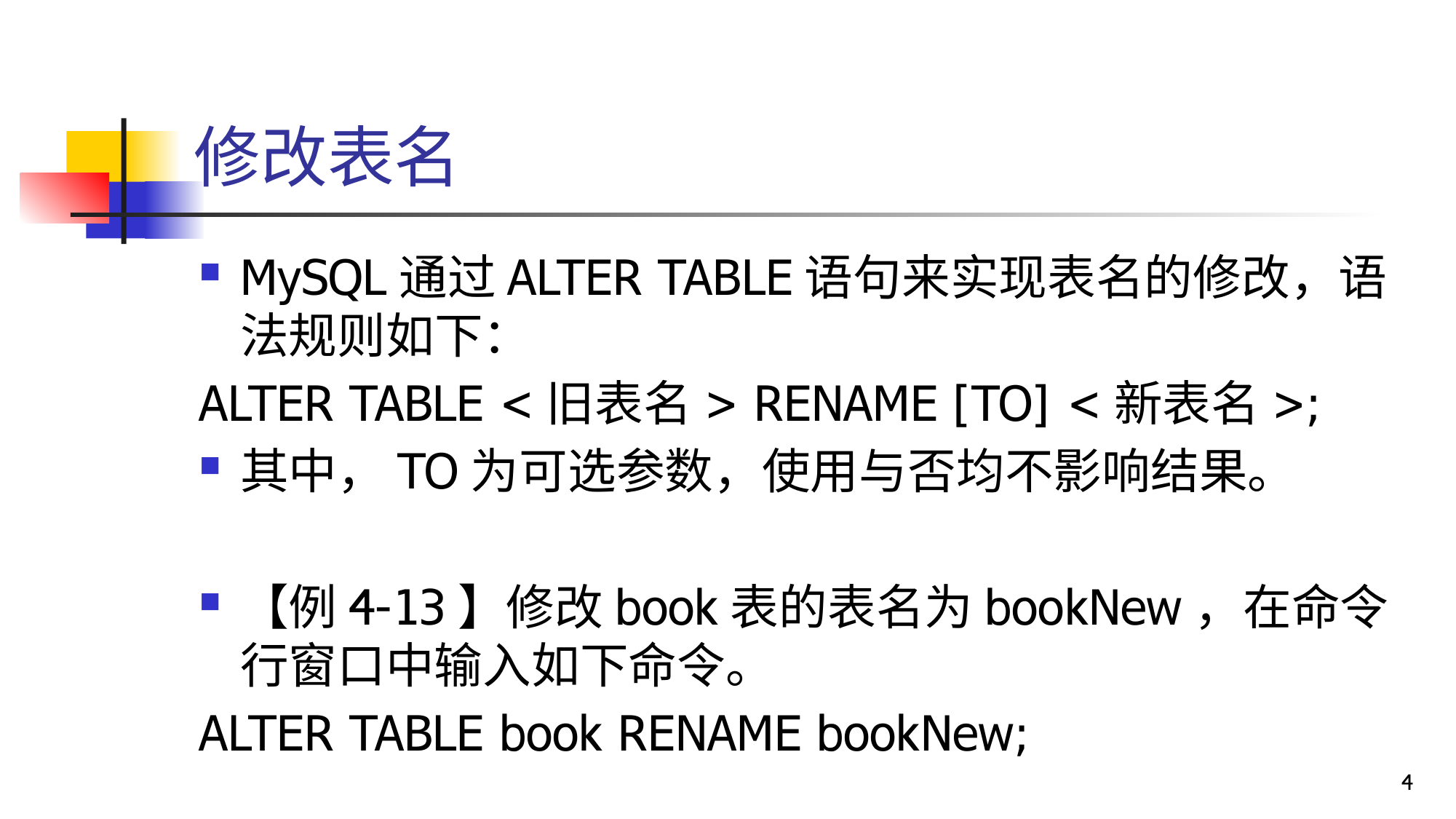

# 修改表名
MySQL通过ALTER TABLE语句来实现表名的修改，语法规则如下：
ALTER TABLE <旧表名> RENAME [TO] <新表名>;
其中，TO为可选参数，使用与否均不影响结果。

【例4-13】修改book表的表名为bookNew，在命令行窗口中输入如下命令。
ALTER TABLE book RENAME bookNew;

4